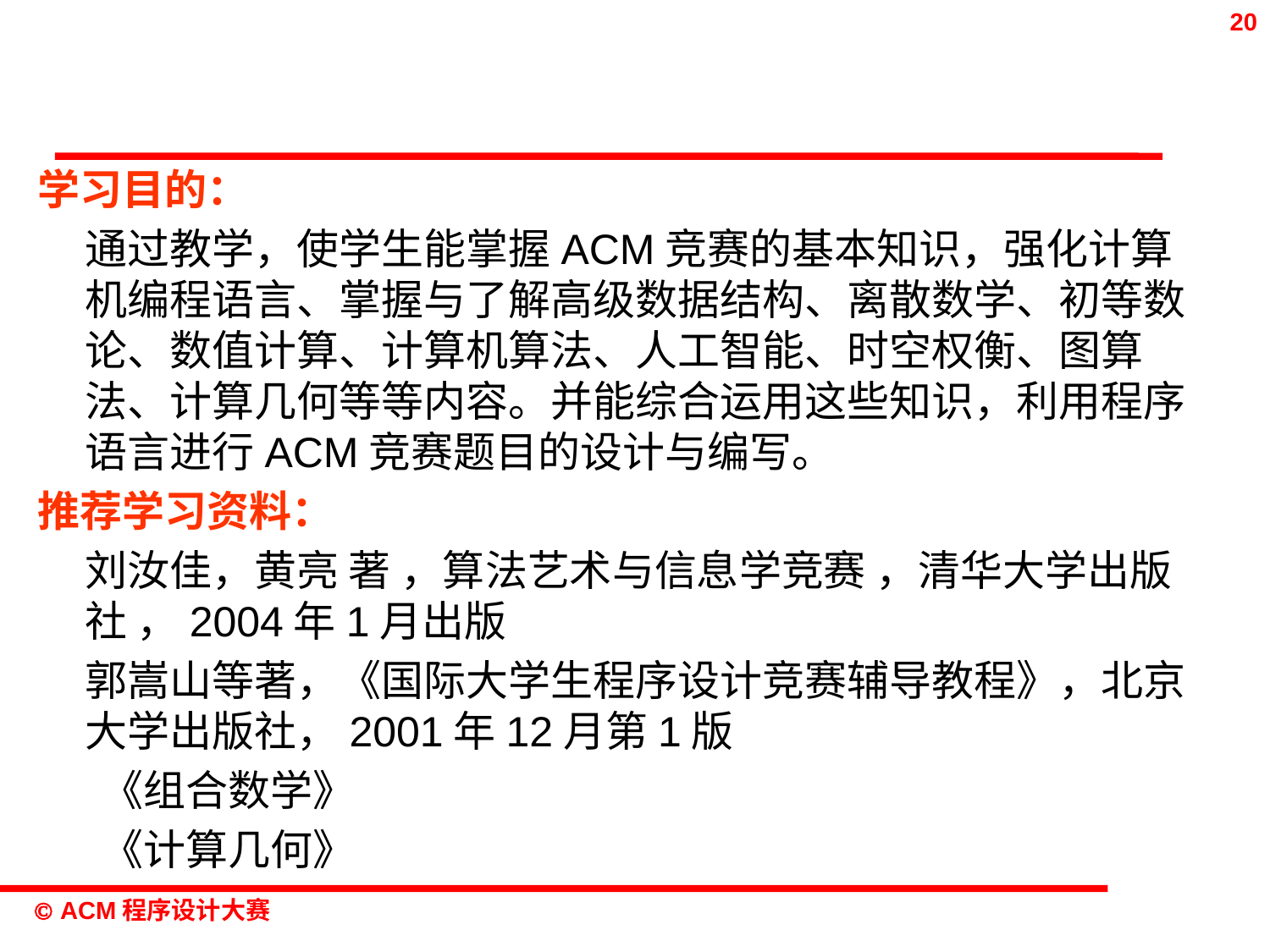

#
学习目的：
	通过教学，使学生能掌握ACM竞赛的基本知识，强化计算机编程语言、掌握与了解高级数据结构、离散数学、初等数论、数值计算、计算机算法、人工智能、时空权衡、图算法、计算几何等等内容。并能综合运用这些知识，利用程序语言进行ACM竞赛题目的设计与编写。
推荐学习资料：
	刘汝佳，黄亮 著 ，算法艺术与信息学竞赛 ，清华大学出版社 ，2004年1月出版
	郭嵩山等著，《国际大学生程序设计竞赛辅导教程》，北京大学出版社，2001年12月第1版
《组合数学》
《计算几何》